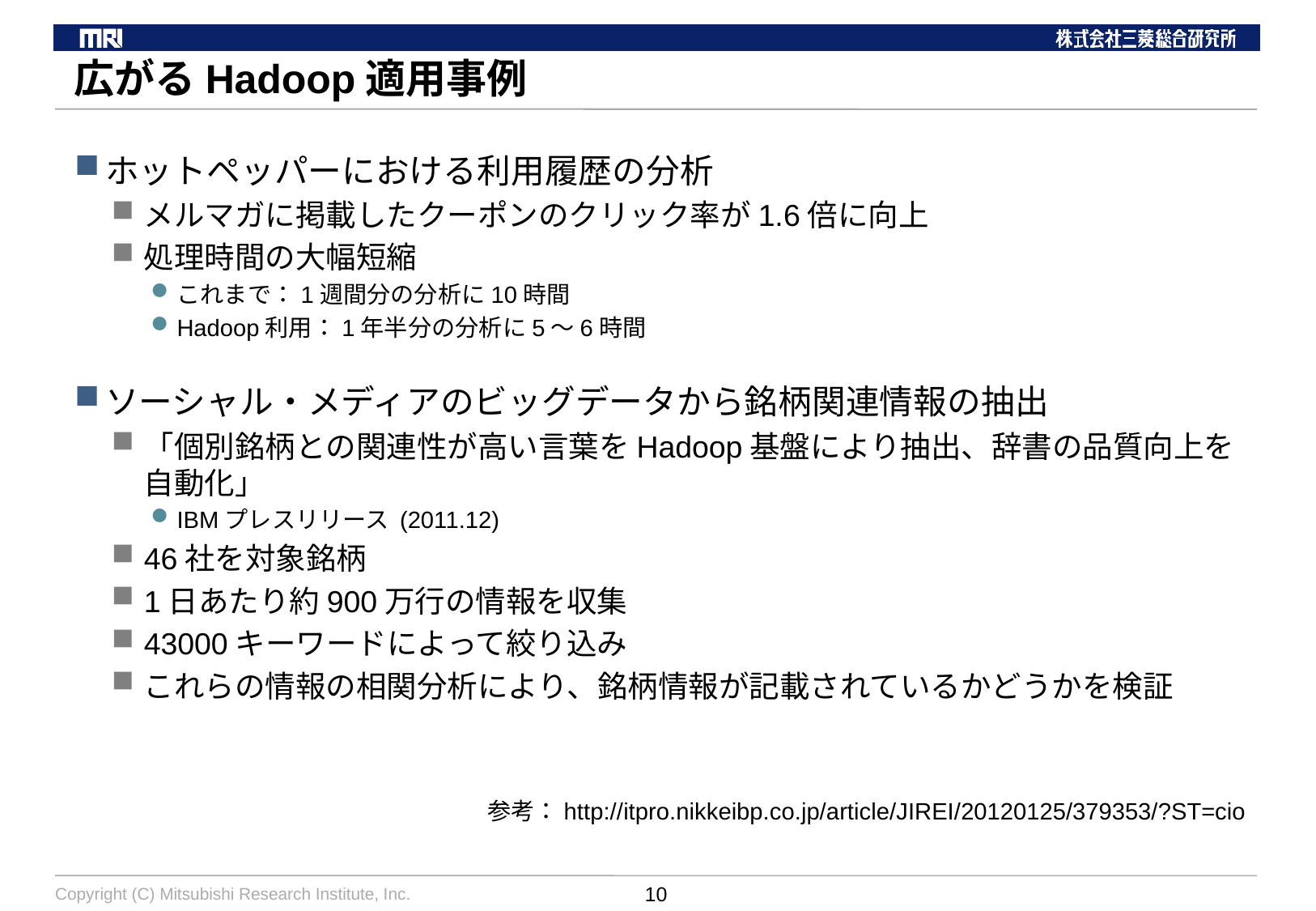

# 広がるHadoop適用事例
ホットペッパーにおける利用履歴の分析
メルマガに掲載したクーポンのクリック率が1.6倍に向上
処理時間の大幅短縮
これまで：1週間分の分析に10時間
Hadoop利用：1年半分の分析に5～6時間

ソーシャル・メディアのビッグデータから銘柄関連情報の抽出
「個別銘柄との関連性が高い言葉をHadoop基盤により抽出、辞書の品質向上を自動化」
IBMプレスリリース (2011.12)
46社を対象銘柄
1日あたり約900万行の情報を収集
43000キーワードによって絞り込み
これらの情報の相関分析により、銘柄情報が記載されているかどうかを検証
参考：http://itpro.nikkeibp.co.jp/article/JIREI/20120125/379353/?ST=cio
Copyright (C) Mitsubishi Research Institute, Inc.
10